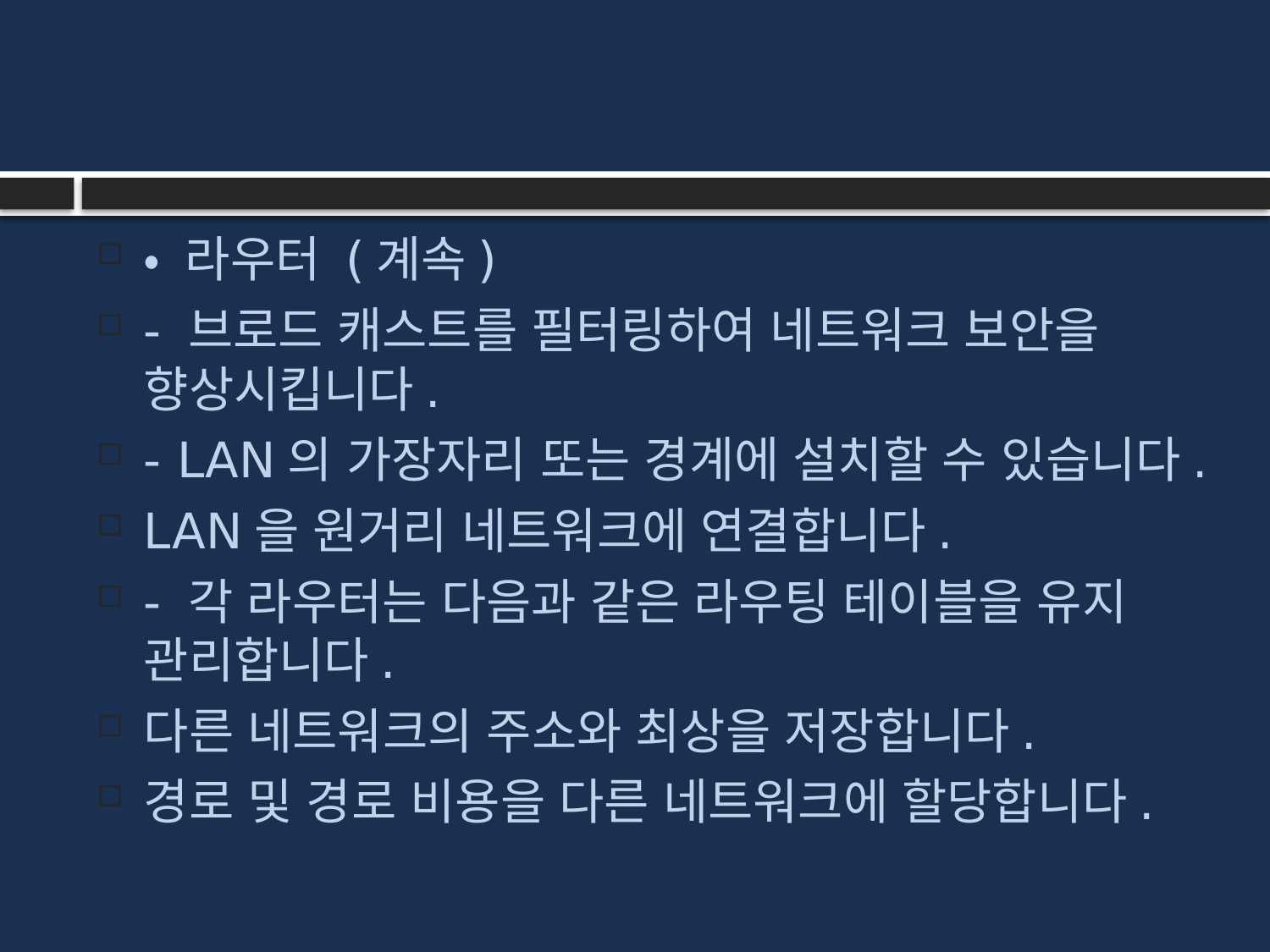

#
• 라우터 (계속)
- 브로드 캐스트를 필터링하여 네트워크 보안을 향상시킵니다.
- LAN의 가장자리 또는 경계에 설치할 수 있습니다.
LAN을 원거리 네트워크에 연결합니다.
- 각 라우터는 다음과 같은 라우팅 테이블을 유지 관리합니다.
다른 네트워크의 주소와 최상을 저장합니다.
경로 및 경로 비용을 다른 네트워크에 할당합니다.